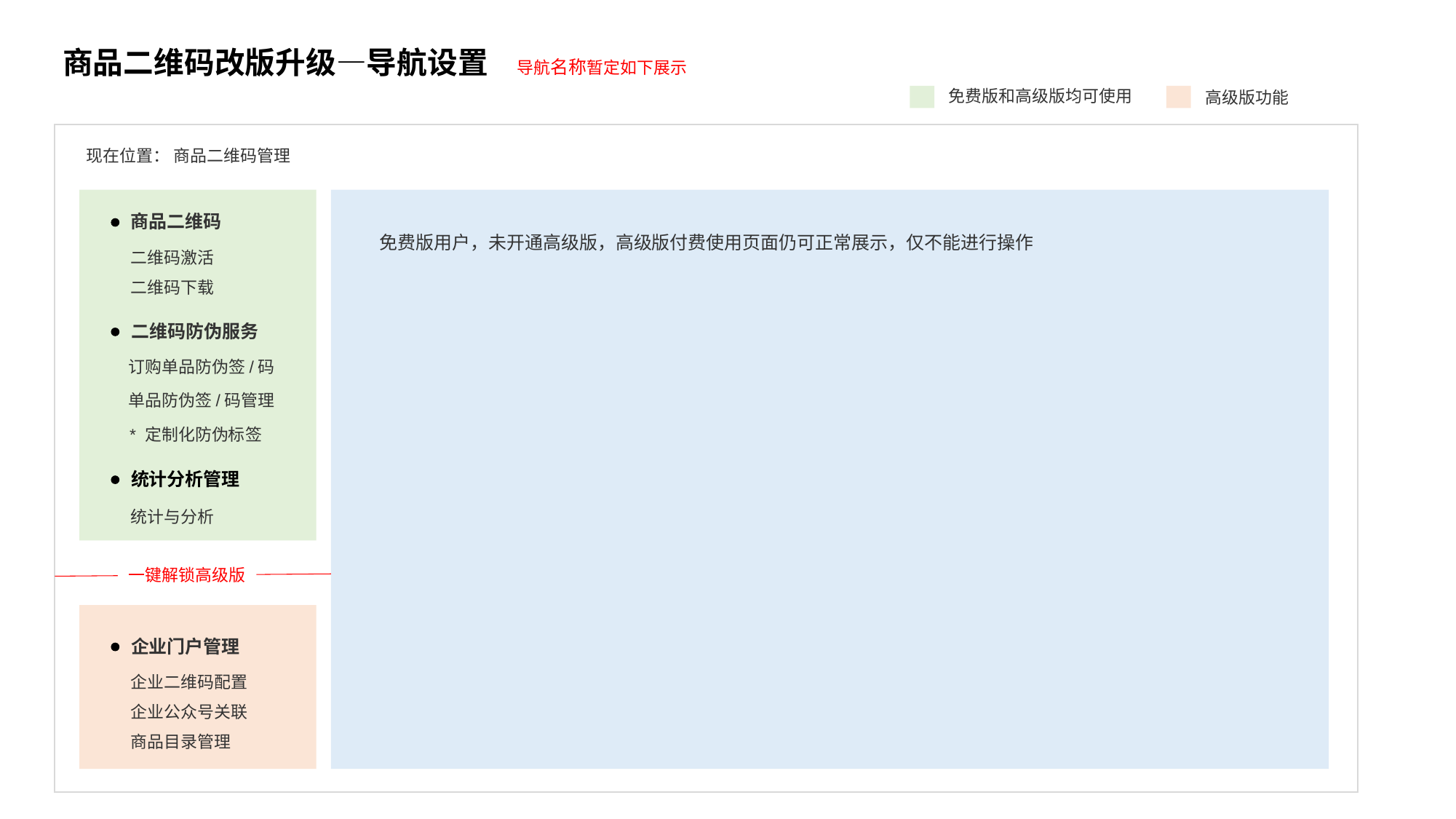

商品二维码改版升级—导航设置
导航名称暂定如下展示
免费版和高级版均可使用
高级版功能

现在位置： 商品二维码管理

商品二维码

免费版用户，未开通高级版，高级版付费使用页面仍可正常展示，仅不能进行操作
二维码激活
二维码下载
二维码防伪服务

订购单品防伪签/码
单品防伪签/码管理
* 定制化防伪标签
统计分析管理

统计与分析
一键解锁高级版

企业门户管理

企业二维码配置
企业公众号关联
商品目录管理